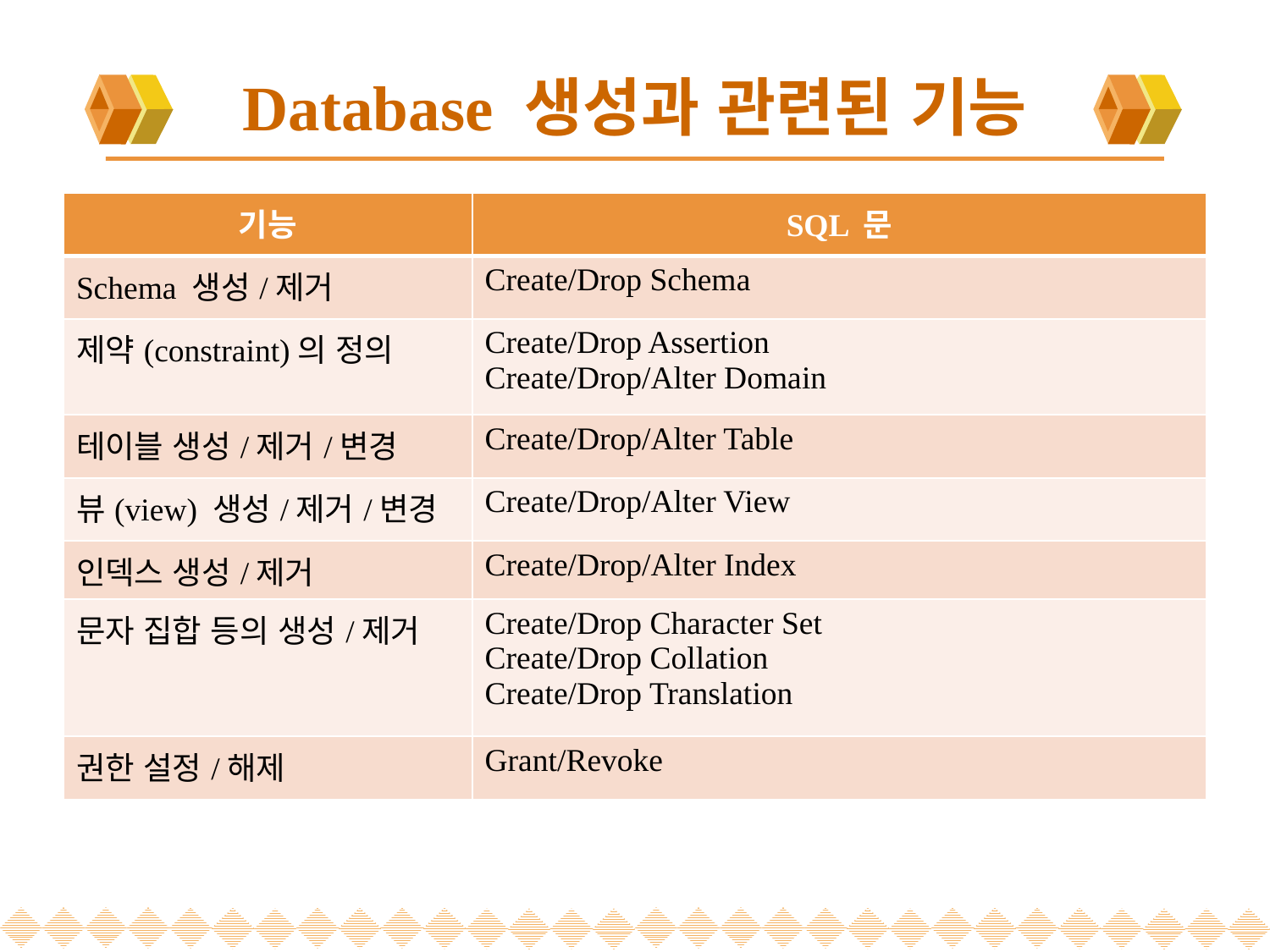

# Database 생성과 관련된 기능
| 기능 | SQL 문 |
| --- | --- |
| Schema 생성/제거 | Create/Drop Schema |
| 제약(constraint)의 정의 | Create/Drop Assertion Create/Drop/Alter Domain |
| 테이블 생성/제거/변경 | Create/Drop/Alter Table |
| 뷰(view) 생성/제거/변경 | Create/Drop/Alter View |
| 인덱스 생성/제거 | Create/Drop/Alter Index |
| 문자 집합 등의 생성/제거 | Create/Drop Character Set Create/Drop Collation Create/Drop Translation |
| 권한 설정/해제 | Grant/Revoke |